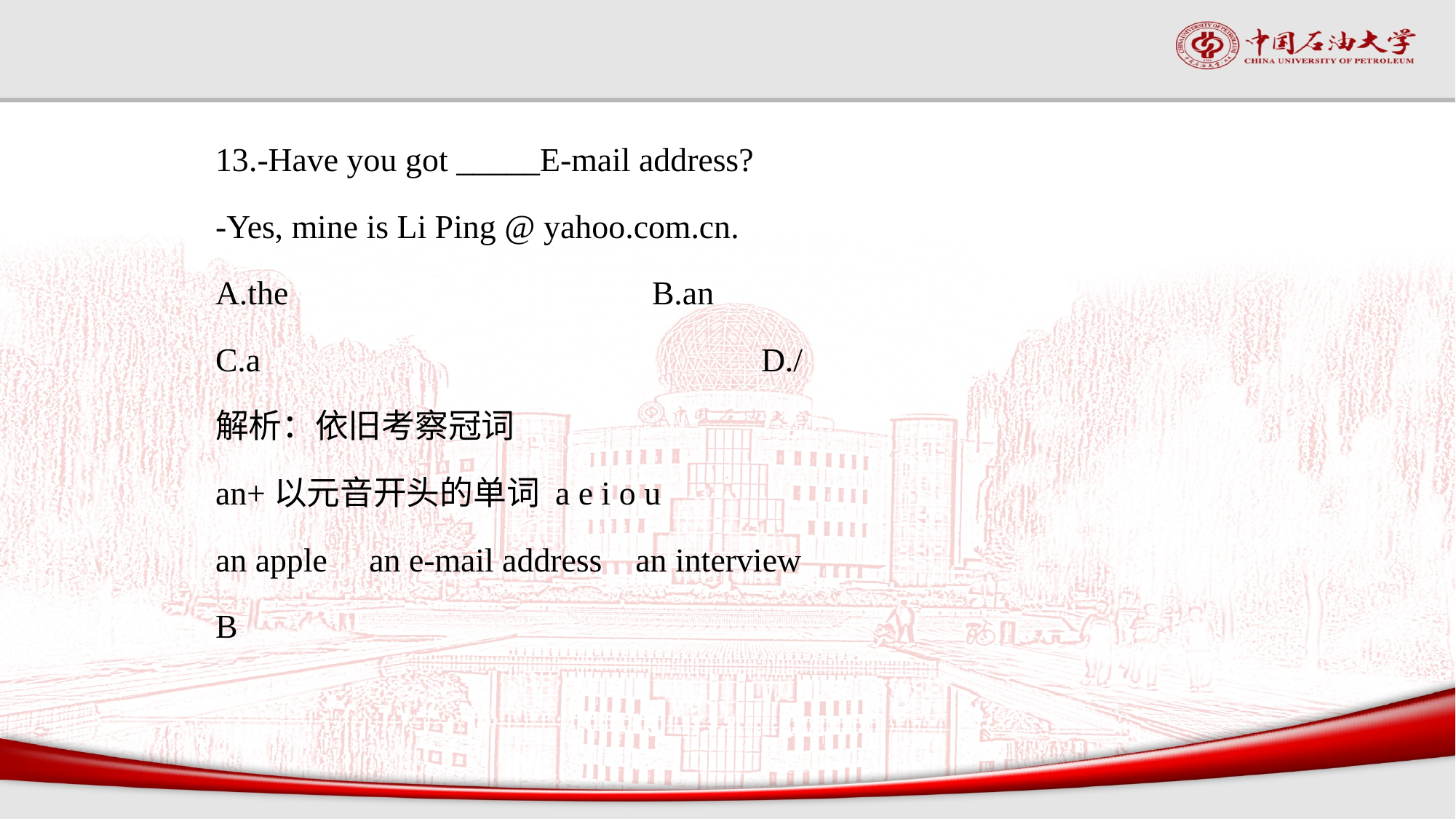

#
13.-Have you got _____E-mail address?
-Yes, mine is Li Ping @ yahoo.com.cn.
A.the				B.an
C.a					D./
解析：依旧考察冠词
an+以元音开头的单词 a e i o u
an apple     an e-mail address    an interview
B